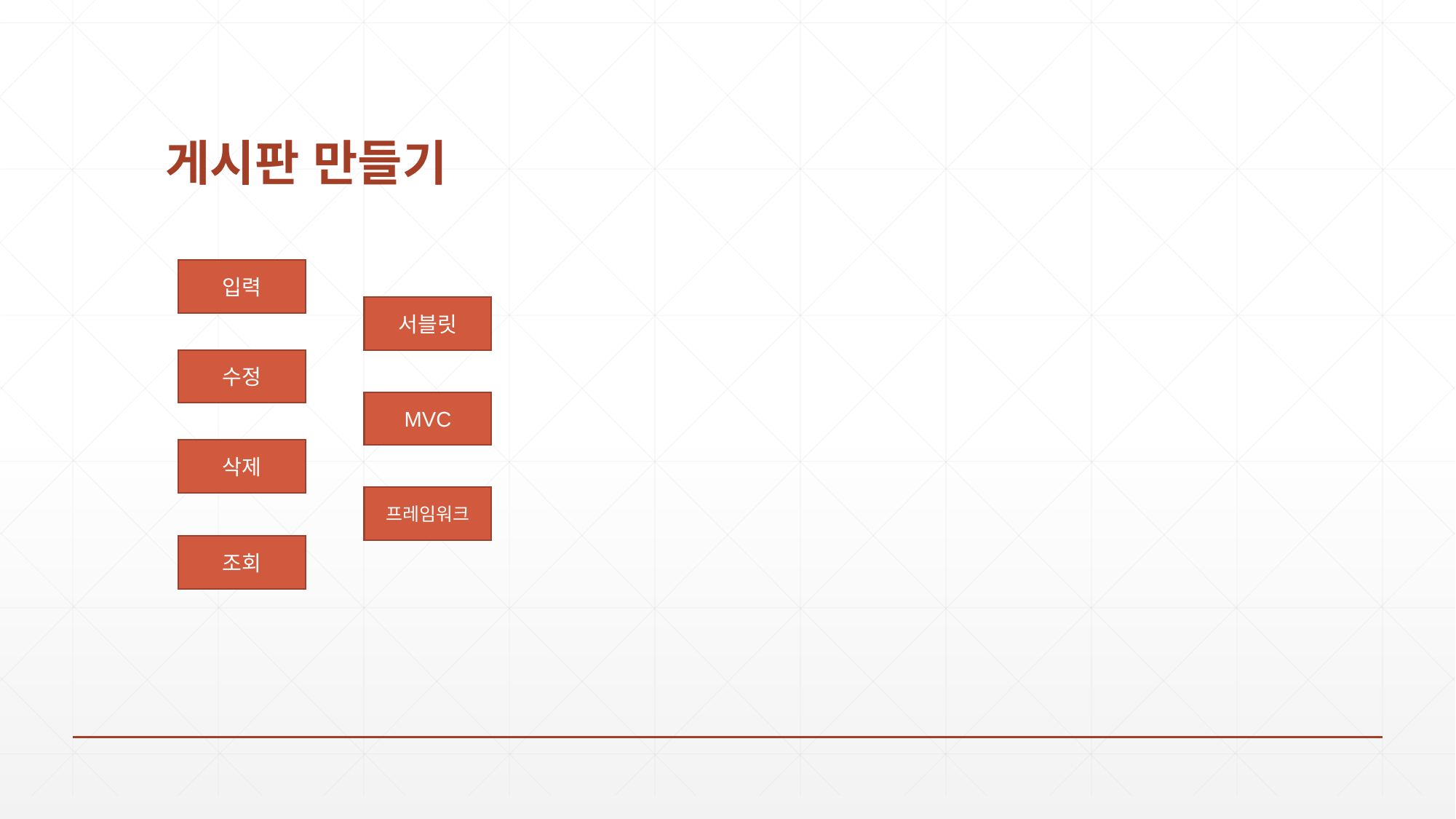

# 게시판 만들기
입력
서블릿
수정
MVC
삭제
프레임워크
조회